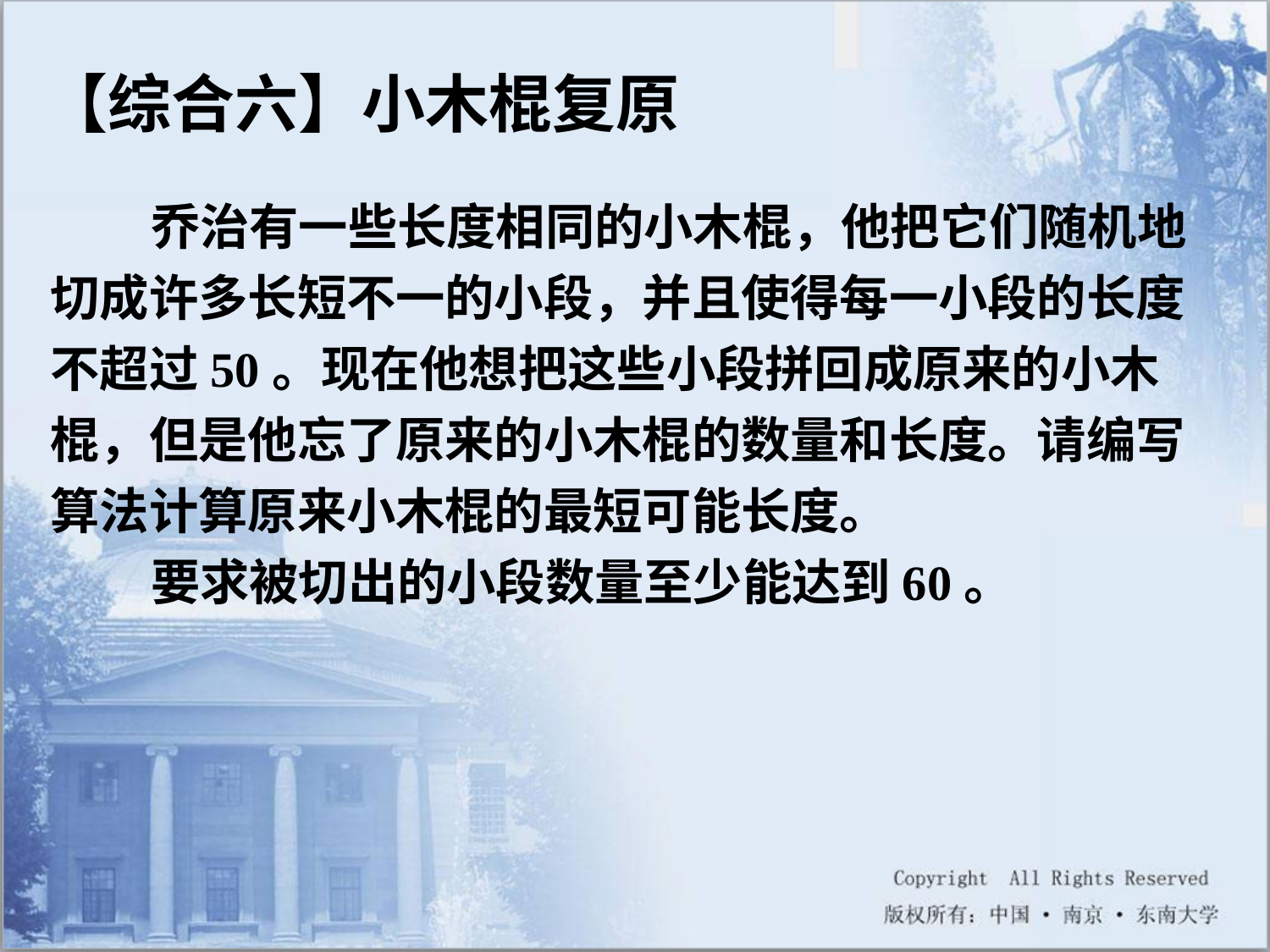

【综合六】小木棍复原
乔治有一些长度相同的小木棍，他把它们随机地切成许多长短不一的小段，并且使得每一小段的长度不超过50。现在他想把这些小段拼回成原来的小木棍，但是他忘了原来的小木棍的数量和长度。请编写算法计算原来小木棍的最短可能长度。
要求被切出的小段数量至少能达到60。